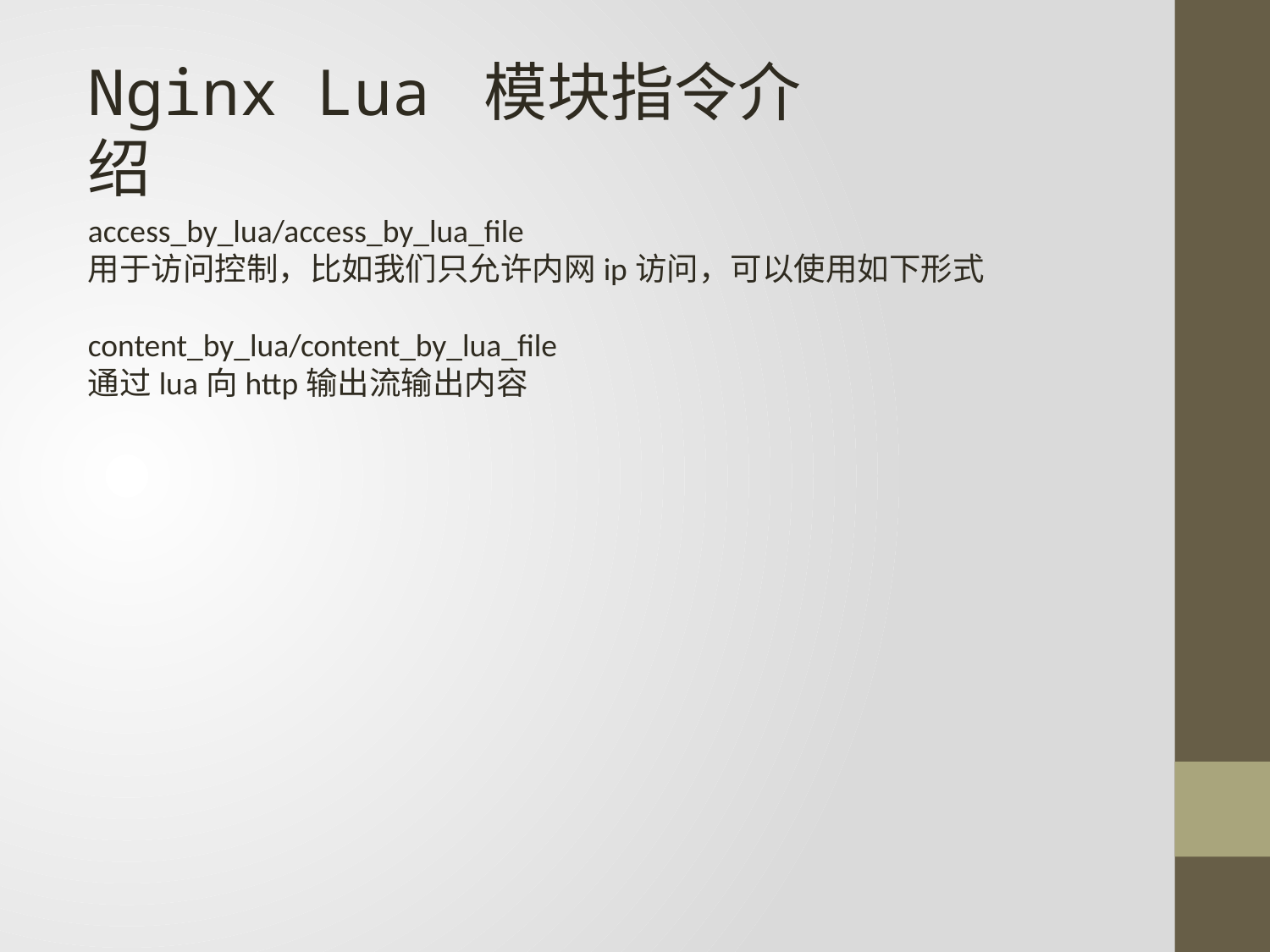

Nginx Lua 模块指令介绍

access_by_lua/access_by_lua_file
用于访问控制，比如我们只允许内网ip访问，可以使用如下形式

content_by_lua/content_by_lua_file
通过lua向http输出流输出内容